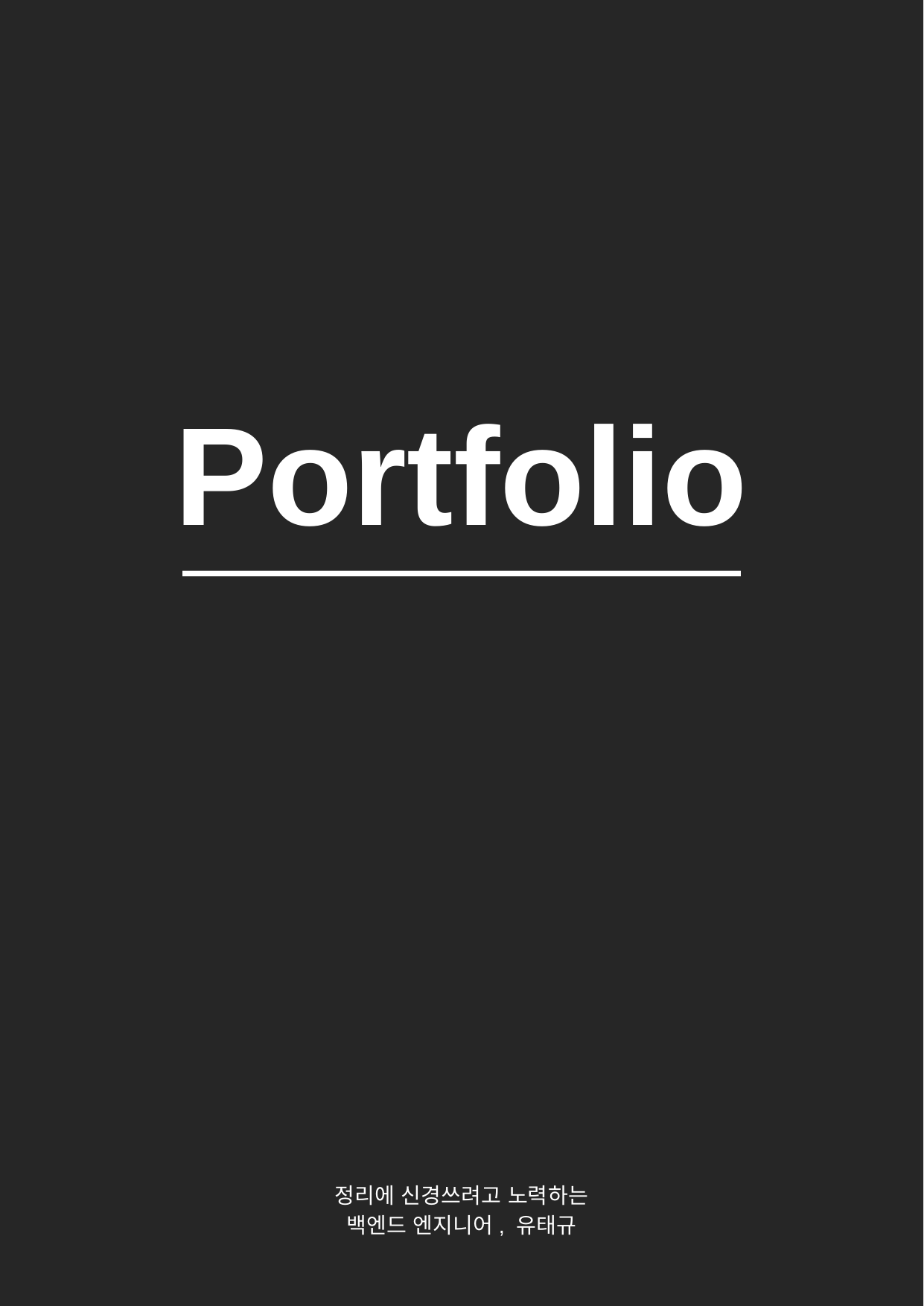

Portfolio

정리에 신경쓰려고 노력하는
백엔드 엔지니어, 유태규